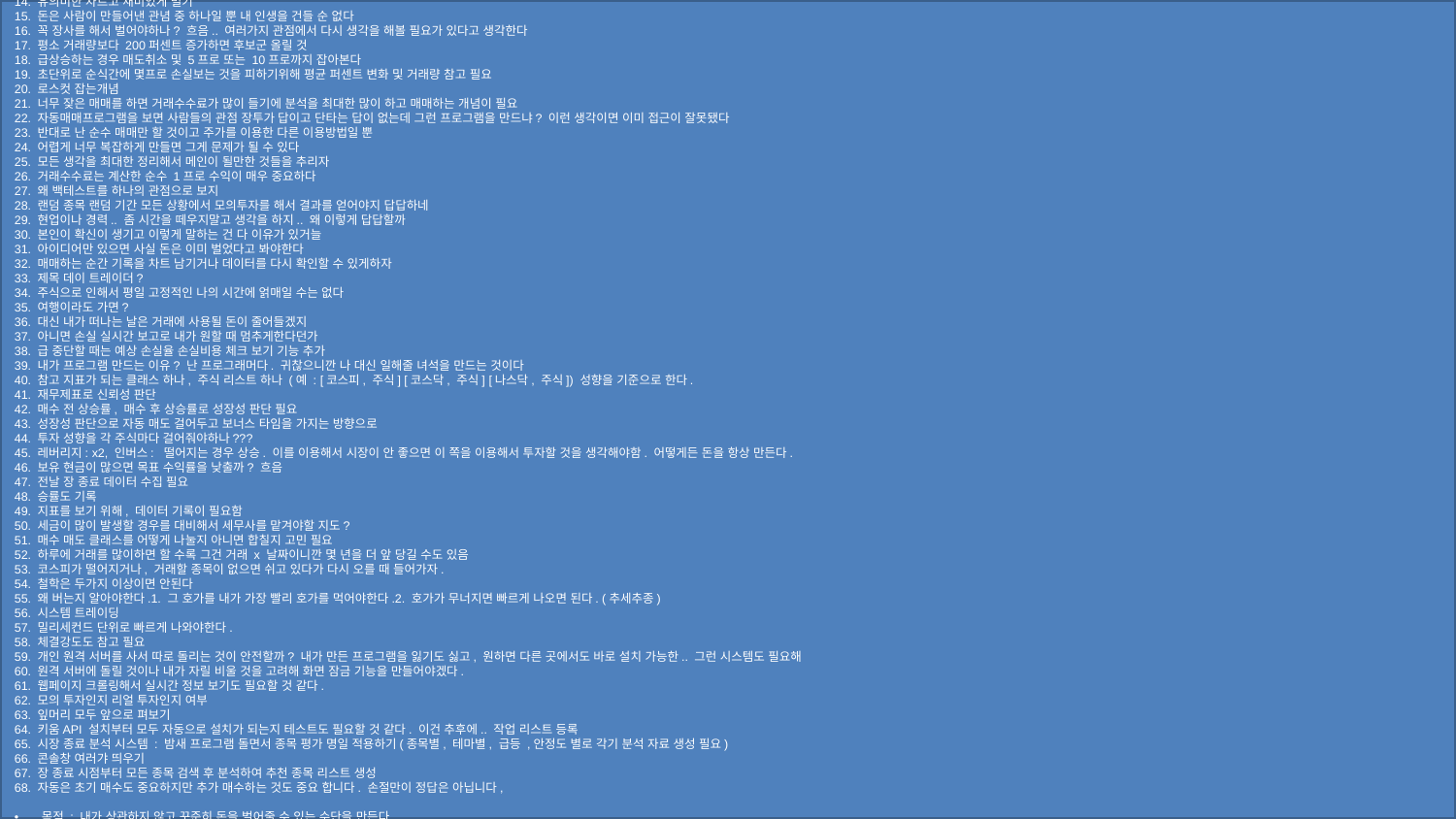

1. 특정 시간대에 변동율이 안정적인 케이스 투자
2. 특정 시간대를 알아오고, 외인 기업 개인 투자 비율 거래량이 전체적으로 많은지 알아볼 것
3. 주식 장 시작 기준 30분 동안 3% 이상 안정적이게 오르면 투자할 가치가 있다고 판단
4. 본격 매수 타이밍은 3번 정도로 여러곳을 봐야함 동시에 매도 타이밍이 필요할 수도 있음
5. 타입별로 나눠서 프로그램을 만들어야할 수도 있다. 예를 들어 매수1번 타입 매수2번 타입. 이런 경우를 대비해서 프로그램을 여러개 돌릴 것도 생각할 것.
6. 하루 매매하는 평균 시간을 줄이는 것이 중요. (1%로 수익 내는데 어느날은 100분, 어느날은 1분) 이런 차이가 필요.
7. 매크로 프로그램인걸 들키지 않기 위해서는 1분마다 반복이 아닌 2분 -> 3분 -> 1분 30초 이런 식의 랜덤 카운트식 주기 시간 계산.
8. 당일 매수 당일 매도를 원칙으로 삼는다. 무조건 가지고 있지 않는 것이 목표. 하루에 매매가 많이 일어날 수 있음.
9. 매크로 프로그램인 것을 들키지 않기 위해 평균 5~10개 가까이 주식을 들고 있는 것으로 한다.
10. 관찰 시간을 어떻게 가지는지, 일종의 학습 개념도 필요할 듯? 이부분은 어떻게 하는 것이 좋을까.
11. 코스피, 코스닥 지수를 읽어서 당일 매매 적극도 설정할 것!
12. 당일 수익 보고서를 보내는 구조도 만들 것. (편하게 문자로 받을까 궁금하네?)
13. 프로그램으로 투자자들 뛰어넘을 수 있는 것을 만들자
14. 유의미한 차트고 재미있게 벌기
15. 돈은 사람이 만들어낸 관념 중 하나일 뿐 내 인생을 건들 순 없다
16. 꼭 장사를 해서 벌어야하나? 흐음.. 여러가지 관점에서 다시 생각을 해볼 필요가 있다고 생각한다
17. 평소 거래량보다 200퍼센트 증가하면 후보군 올릴 것
18. 급상승하는 경우 매도취소 및 5프로 또는 10프로까지 잡아본다
19. 초단위로 순식간에 몇프로 손실보는 것을 피하기위해 평균 퍼센트 변화 및 거래량 참고 필요
20. 로스컷 잡는개념
21. 너무 잦은 매매를 하면 거래수수료가 많이 들기에 분석을 최대한 많이 하고 매매하는 개념이 필요
22. 자동매매프로그램을 보면 사람들의 관점 장투가 답이고 단타는 답이 없는데 그런 프로그램을 만드냐? 이런 생각이면 이미 접근이 잘못됐다
23. 반대로 난 순수 매매만 할 것이고 주가를 이용한 다른 이용방법일 뿐
24. 어렵게 너무 복잡하게 만들면 그게 문제가 될 수 있다
25. 모든 생각을 최대한 정리해서 메인이 될만한 것들을 추리자
26. 거래수수료는 계산한 순수 1프로 수익이 매우 중요하다
27. 왜 백테스트를 하나의 관점으로 보지
28. 랜덤 종목 랜덤 기간 모든 상황에서 모의투자를 해서 결과를 얻어야지 답답하네
29. 현업이나 경력.. 좀 시간을 떼우지말고 생각을 하지.. 왜 이렇게 답답할까
30. 본인이 확신이 생기고 이렇게 말하는 건 다 이유가 있거늘
31. 아이디어만 있으면 사실 돈은 이미 벌었다고 봐야한다
32. 매매하는 순간 기록을 차트 남기거나 데이터를 다시 확인할 수 있게하자
33. 제목 데이 트레이더?
34. 주식으로 인해서 평일 고정적인 나의 시간에 얽매일 수는 없다
35. 여행이라도 가면?
36. 대신 내가 떠나는 날은 거래에 사용될 돈이 줄어들겠지
37. 아니면 손실 실시간 보고로 내가 원할 때 멈추게한다던가
38. 급 중단할 때는 예상 손실율 손실비용 체크 보기 기능 추가
39. 내가 프로그램 만드는 이유? 난 프로그래머다. 귀찮으니깐 나 대신 일해줄 녀석을 만드는 것이다
40. 참고 지표가 되는 클래스 하나, 주식 리스트 하나 (예 : [코스피, 주식] [코스닥, 주식] [나스닥, 주식]) 성향을 기준으로 한다.
41. 재무제표로 신뢰성 판단
42. 매수 전 상승률, 매수 후 상승률로 성장성 판단 필요
43. 성장성 판단으로 자동 매도 걸어두고 보너스 타임을 가지는 방향으로
44. 투자 성향을 각 주식마다 걸어줘야하나???
45. 레버리지: x2, 인버스:  떨어지는 경우 상승. 이를 이용해서 시장이 안 좋으면 이 쪽을 이용해서 투자할 것을 생각해야함. 어떻게든 돈을 항상 만든다.
46. 보유 현금이 많으면 목표 수익률을 낮출까? 흐음
47. 전날 장 종료 데이터 수집 필요
48. 승률도 기록
49. 지표를 보기 위해, 데이터 기록이 필요함
50. 세금이 많이 발생할 경우를 대비해서 세무사를 맡겨야할 지도?
51. 매수 매도 클래스를 어떻게 나눌지 아니면 합칠지 고민 필요
52. 하루에 거래를 많이하면 할 수록 그건 거래 x 날짜이니깐 몇 년을 더 앞 당길 수도 있음
53. 코스피가 떨어지거나, 거래할 종목이 없으면 쉬고 있다가 다시 오를 때 들어가자.
54. 철학은 두가지 이상이면 안된다
55. 왜 버는지 알아야한다.1. 그 호가를 내가 가장 빨리 호가를 먹어야한다.2. 호가가 무너지면 빠르게 나오면 된다. (추세추종)
56. 시스템 트레이딩
57. 밀리세컨드 단위로 빠르게 나와야한다.
58. 체결강도도 참고 필요
59. 개인 원격 서버를 사서 따로 돌리는 것이 안전할까? 내가 만든 프로그램을 잃기도 싫고, 원하면 다른 곳에서도 바로 설치 가능한.. 그런 시스템도 필요해
60. 원격 서버에 돌릴 것이나 내가 자릴 비울 것을 고려해 화면 잠금 기능을 만들어야겠다.
61. 웹페이지 크롤링해서 실시간 정보 보기도 필요할 것 같다.
62. 모의 투자인지 리얼 투자인지 여부
63. 잎머리 모두 앞으로 펴보기
64. 키움API 설치부터 모두 자동으로 설치가 되는지 테스트도 필요할 것 같다. 이건 추후에.. 작업 리스트 등록
65. 시장 종료 분석 시스템 : 밤새 프로그램 돌면서 종목 평가 명일 적용하기(종목별, 테마별, 급등 ,안정도 별로 각기 분석 자료 생성 필요)
66. 콘솔창 여러갸 띄우기
67. 장 종료 시점부터 모든 종목 검색 후 분석하여 추천 종목 리스트 생성
68. 자동은 초기 매수도 중요하지만 추가 매수하는 것도 중요 합니다. 손절만이 정답은 아닙니다,

목적 : 내가 상관하지 않고 꾸준히 돈을 벌어줄 수 있는 수단을 만든다.

* 이름 : Auto Trader(가칭) -> "Short Seller(SS; Double S)"

1차 QA : 가상으로 거래 1달
2차 QA : 소량의 자금으로 실제 매매 실행

참고 영상 : https://www.youtube.com/watch?v=63bdCwJmRP4

시간 나면 엑셀로 정리할 것

1. 부가 기능 또는 새로운 프로그램으로는 일정 기간을 읽어서 실제 주식 시장처럼 진행하는 프로그램을 만들 것.
2. 내가 마음대로 넣어도 되도록해서 급락장 테스트도 해보고 상승장 테스트해보고 해볼 것.